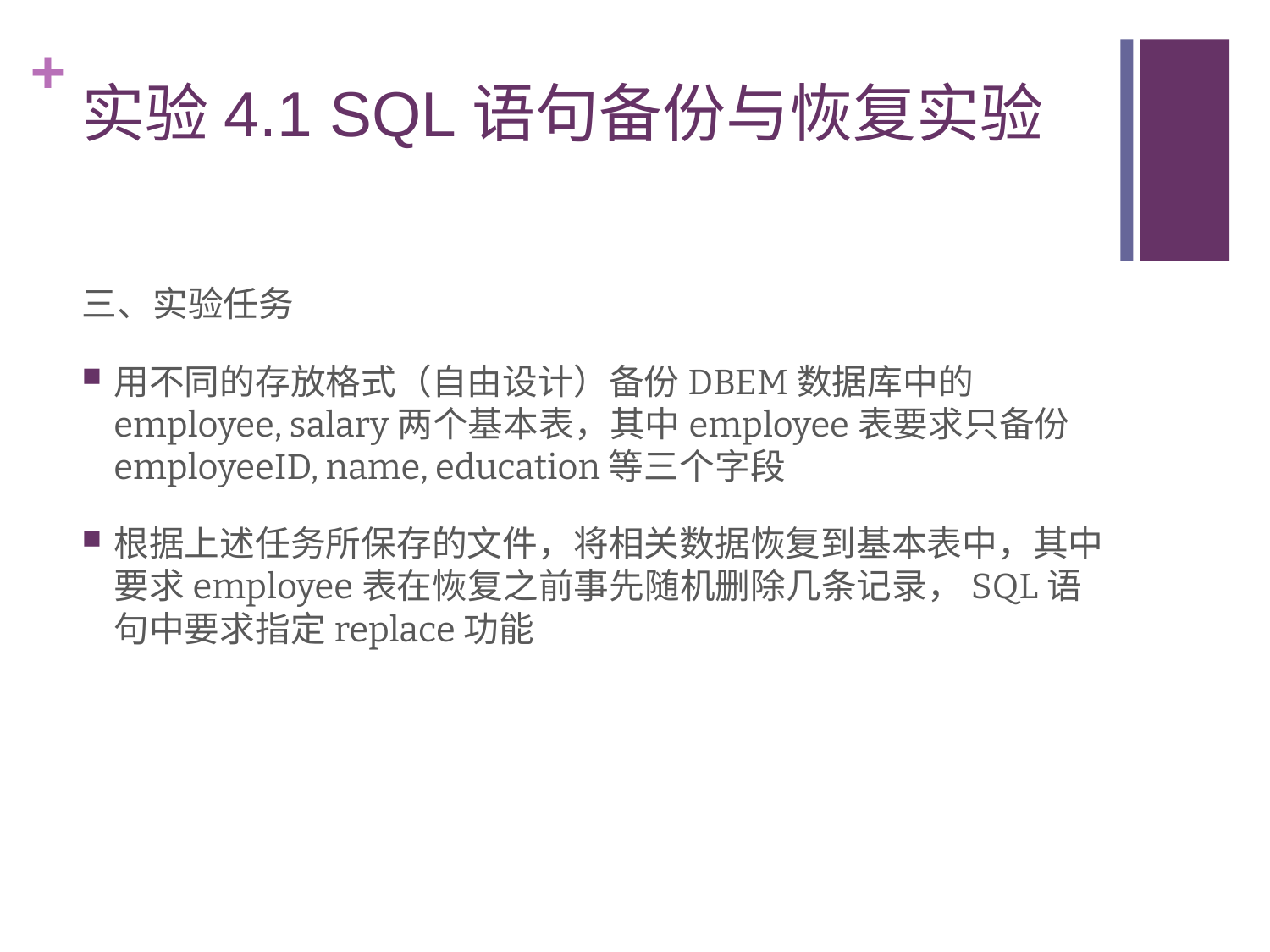

# 实验4.1 SQL语句备份与恢复实验
三、实验任务
用不同的存放格式（自由设计）备份DBEM数据库中的employee, salary两个基本表，其中employee表要求只备份employeeID, name, education等三个字段
根据上述任务所保存的文件，将相关数据恢复到基本表中，其中要求employee表在恢复之前事先随机删除几条记录，SQL语句中要求指定replace功能